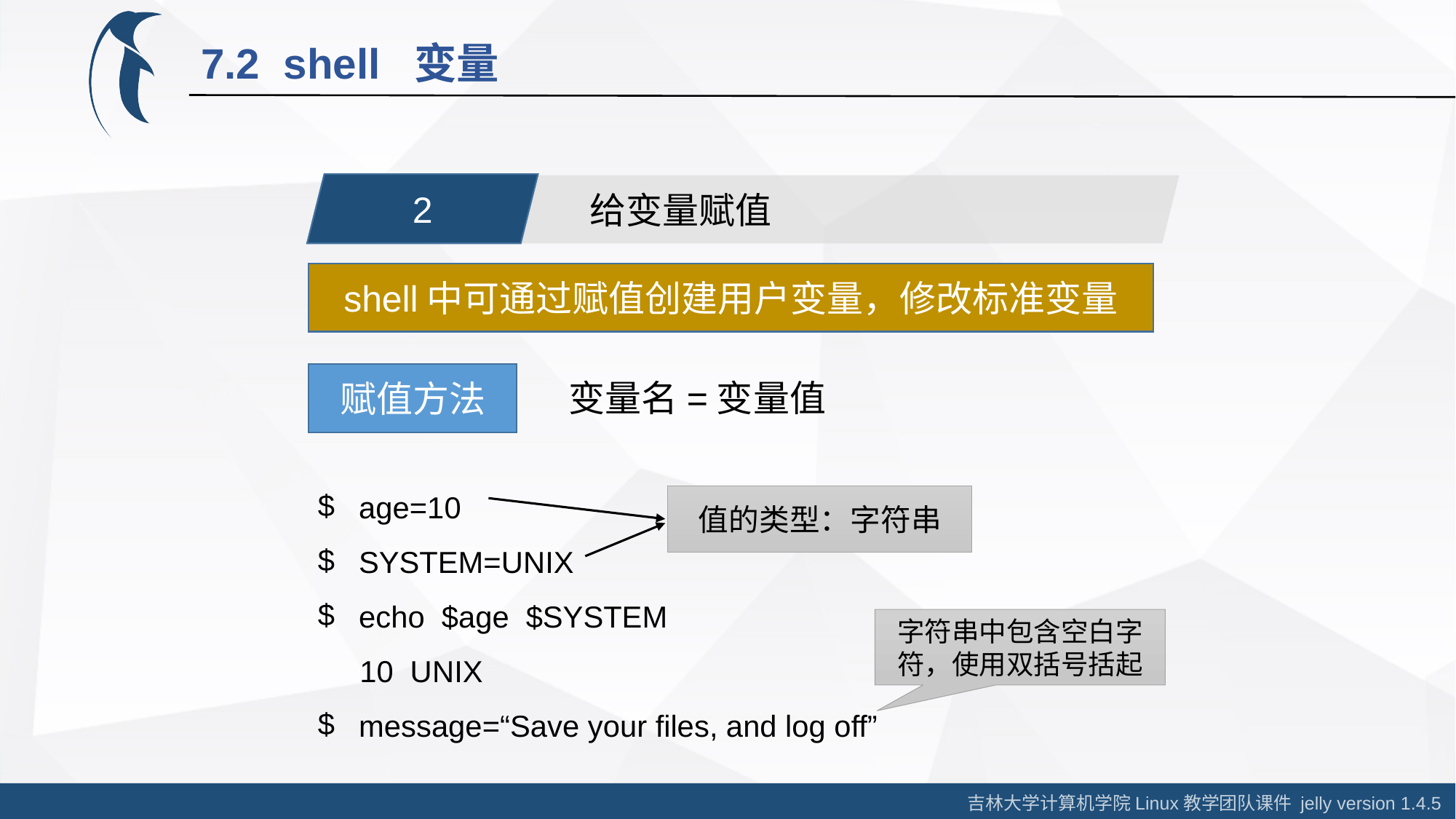

7.2  shell  变量
2
给变量赋值
shell中可通过赋值创建用户变量，修改标准变量
赋值方法
变量名=变量值
age=10
SYSTEM=UNIX
echo  $age  $SYSTEM
     10  UNIX
message=“Save your files, and log off”
值的类型：字符串
字符串中包含空白字符，使用双括号括起